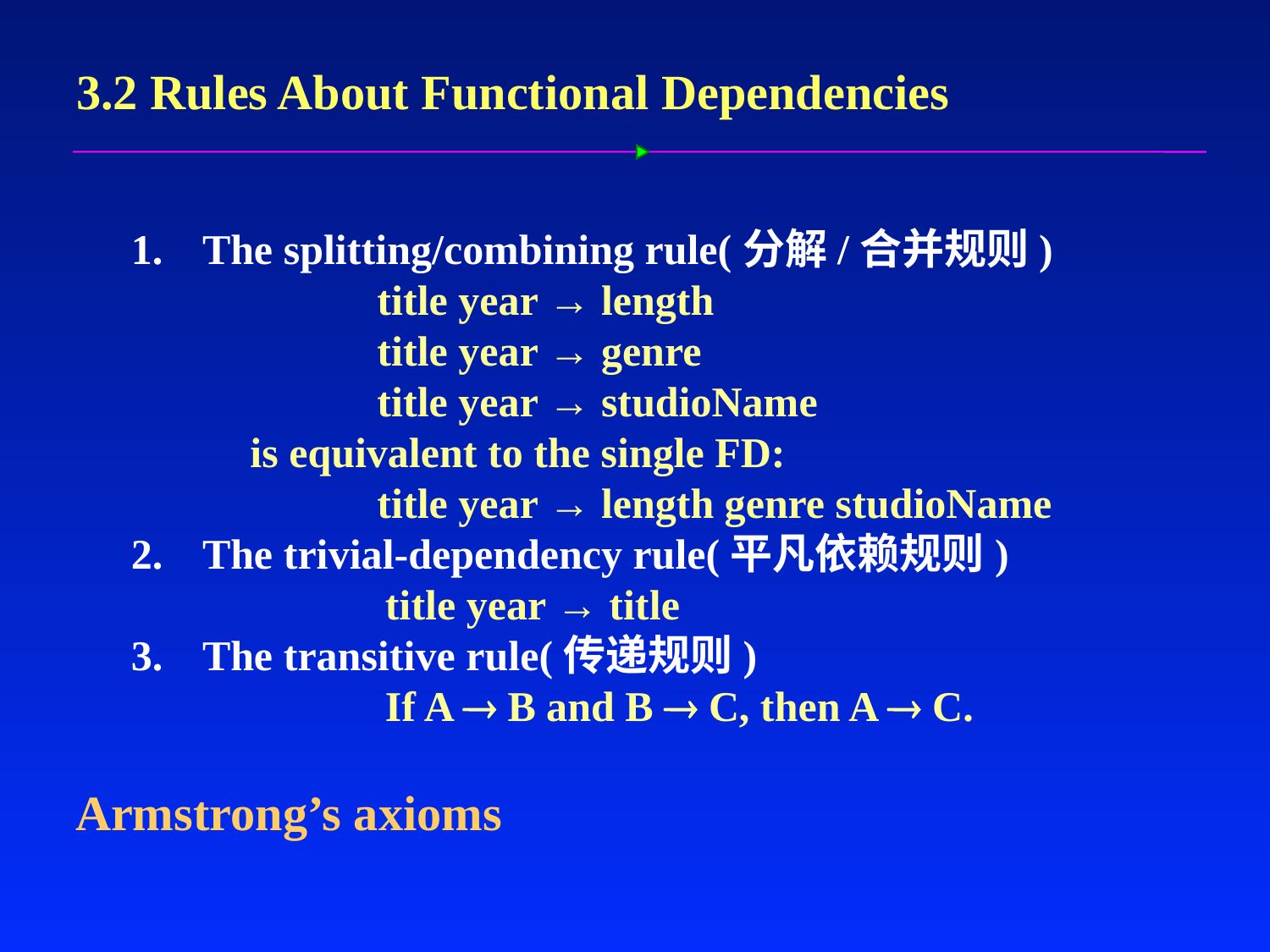

# 3.2 Rules About Functional Dependencies

The splitting/combining rule(分解/合并规则)
	title year → length
	title year → genre
	title year → studioName
is equivalent to the single FD:
	title year → length genre studioName
The trivial-dependency rule(平凡依赖规则)
		title year → title
The transitive rule(传递规则)
  		If A → B and B → C, then A → C.

Armstrong’s axioms